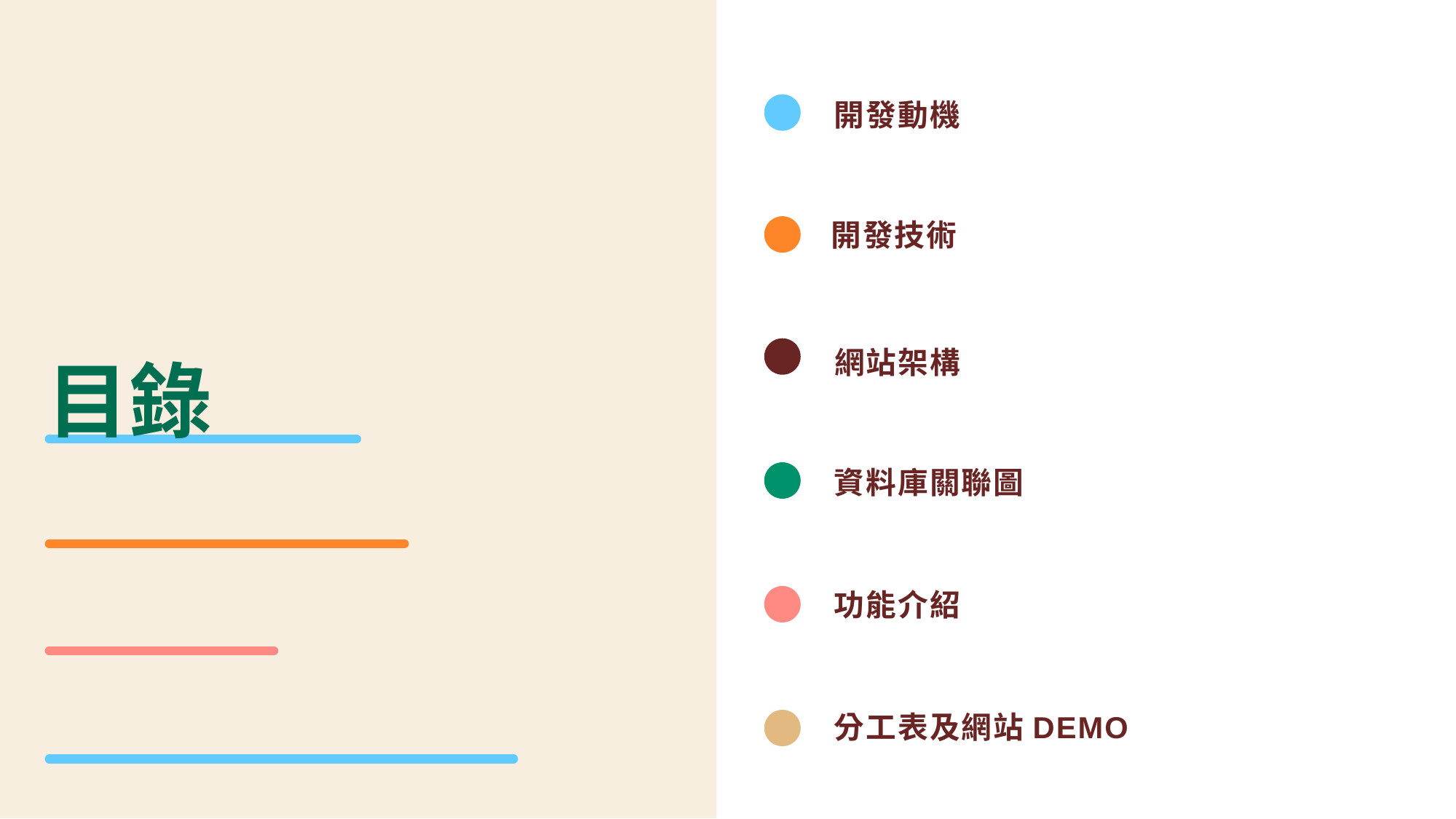

開發動機

開發技術
目錄

網站架構

資料庫關聯圖

功能介紹
分工表及網站DeMo